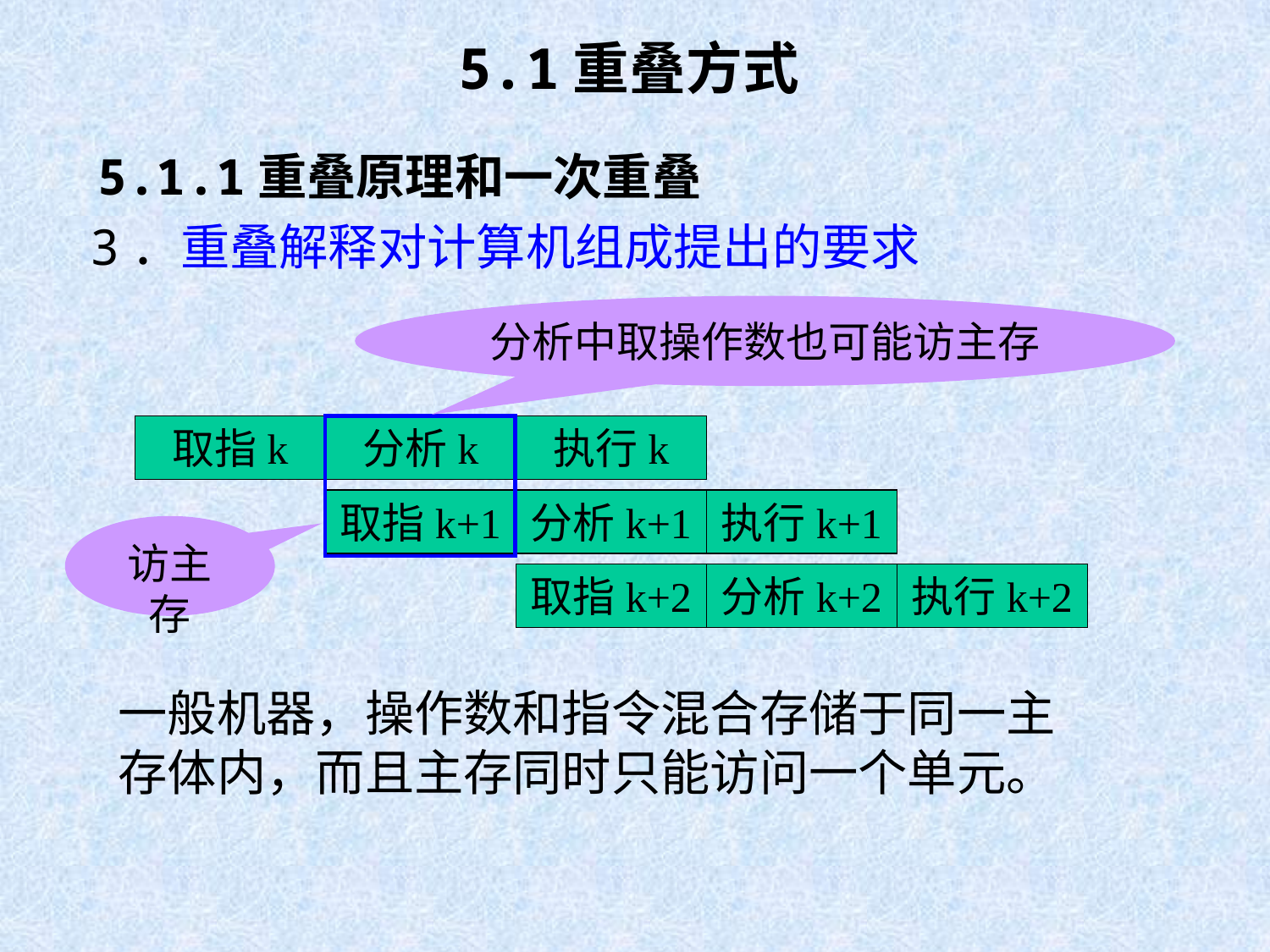

# 5.1重叠方式
5.1.1重叠原理和一次重叠
3．重叠解释对计算机组成提出的要求
分析中取操作数也可能访主存
取指k
分析k
执行k
取指k+1
分析k+1
执行k+1
取指k+2
分析k+2
执行k+2

访主存
一般机器，操作数和指令混合存储于同一主存体内，而且主存同时只能访问一个单元。